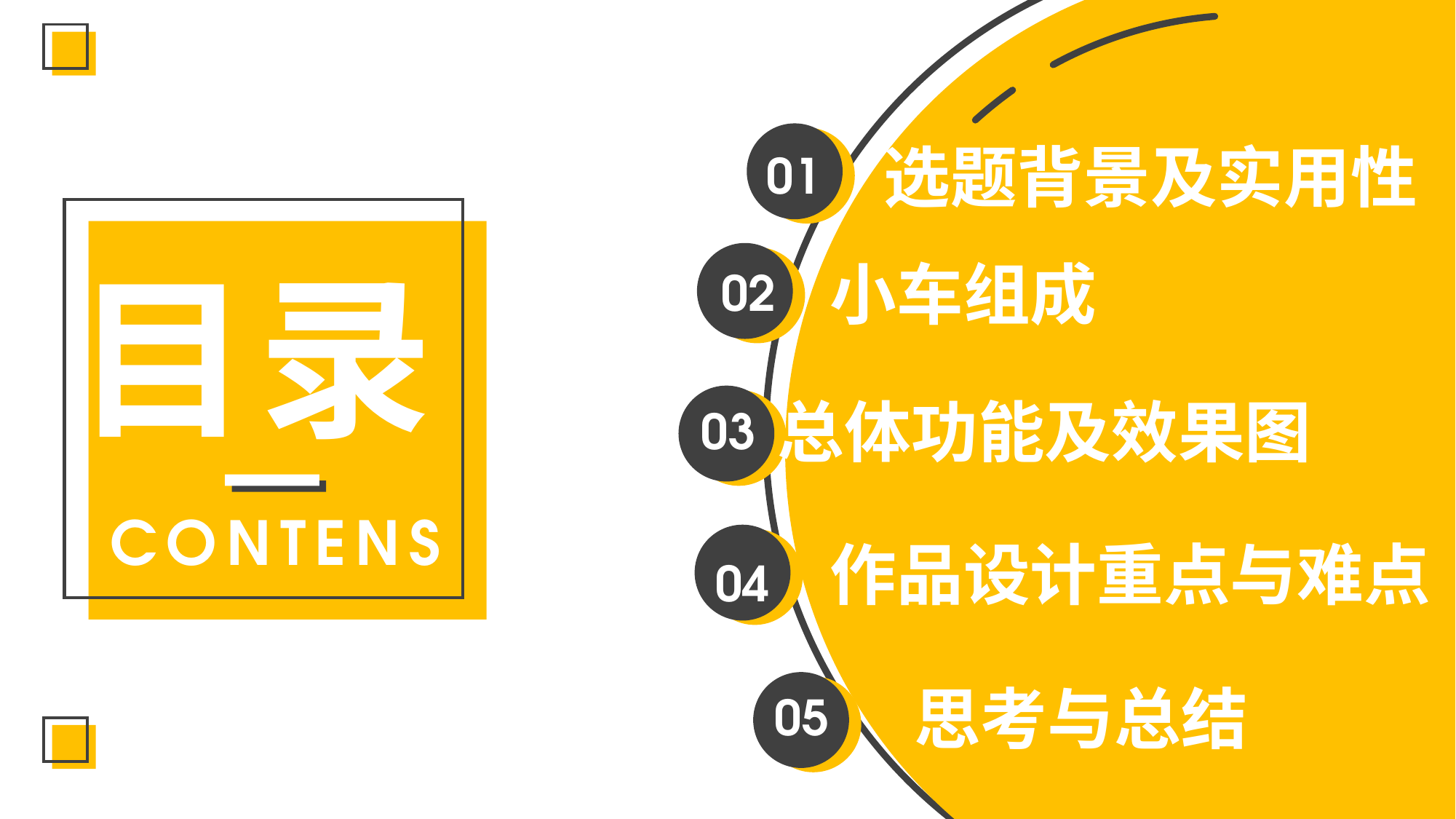

选题背景及实用性
01
# 目录
小车组成
02
总体功能及效果图
03
作品设计重点与难点
04
思考与总结
05